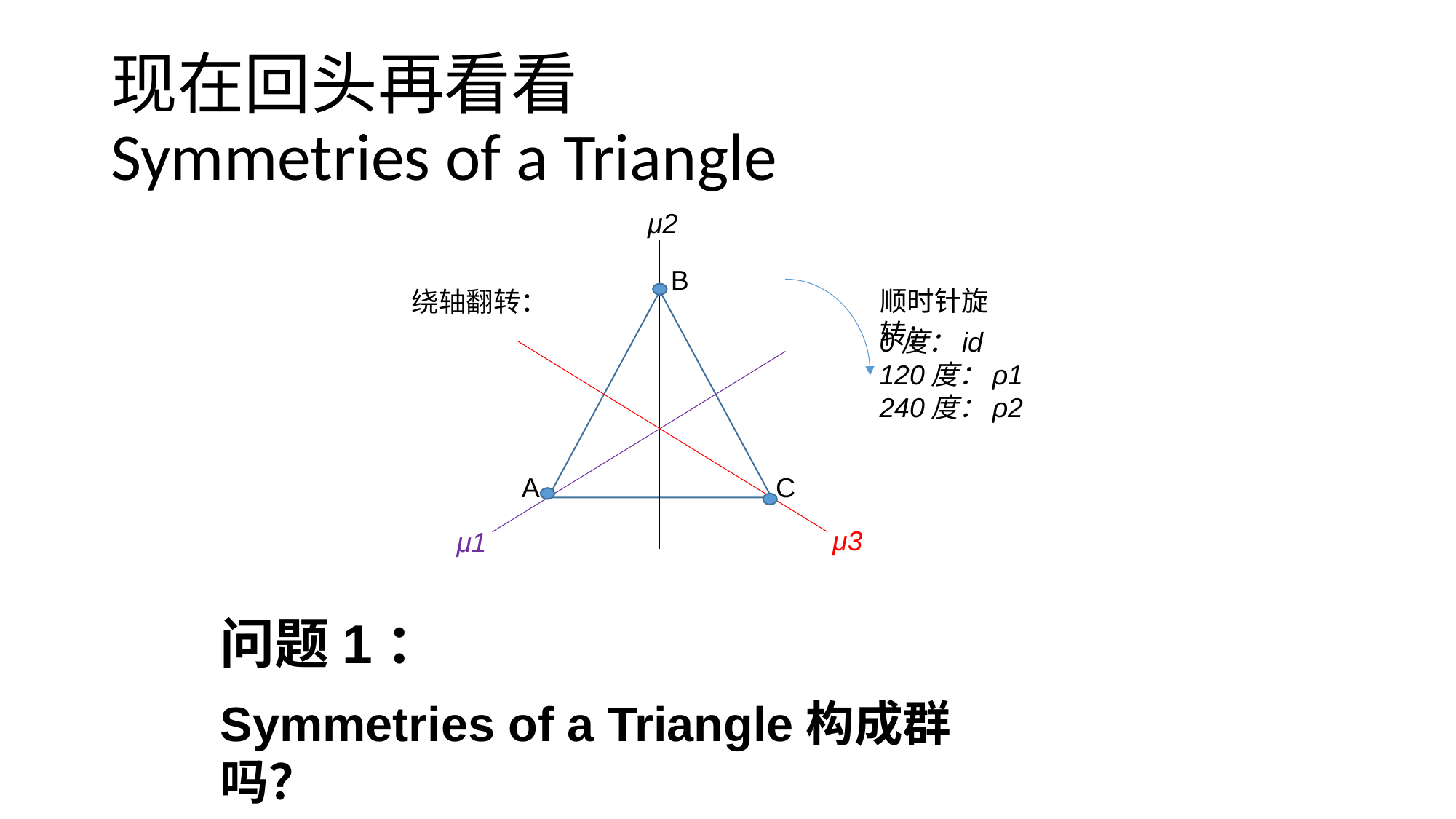

# 现在回头再看看 Symmetries of a Triangle
μ2
B
顺时针旋转：

绕轴翻转：

0度：id
120度：ρ1
240度：ρ2
A
C

μ3
μ1
问题1：
Symmetries of a Triangle构成群吗？